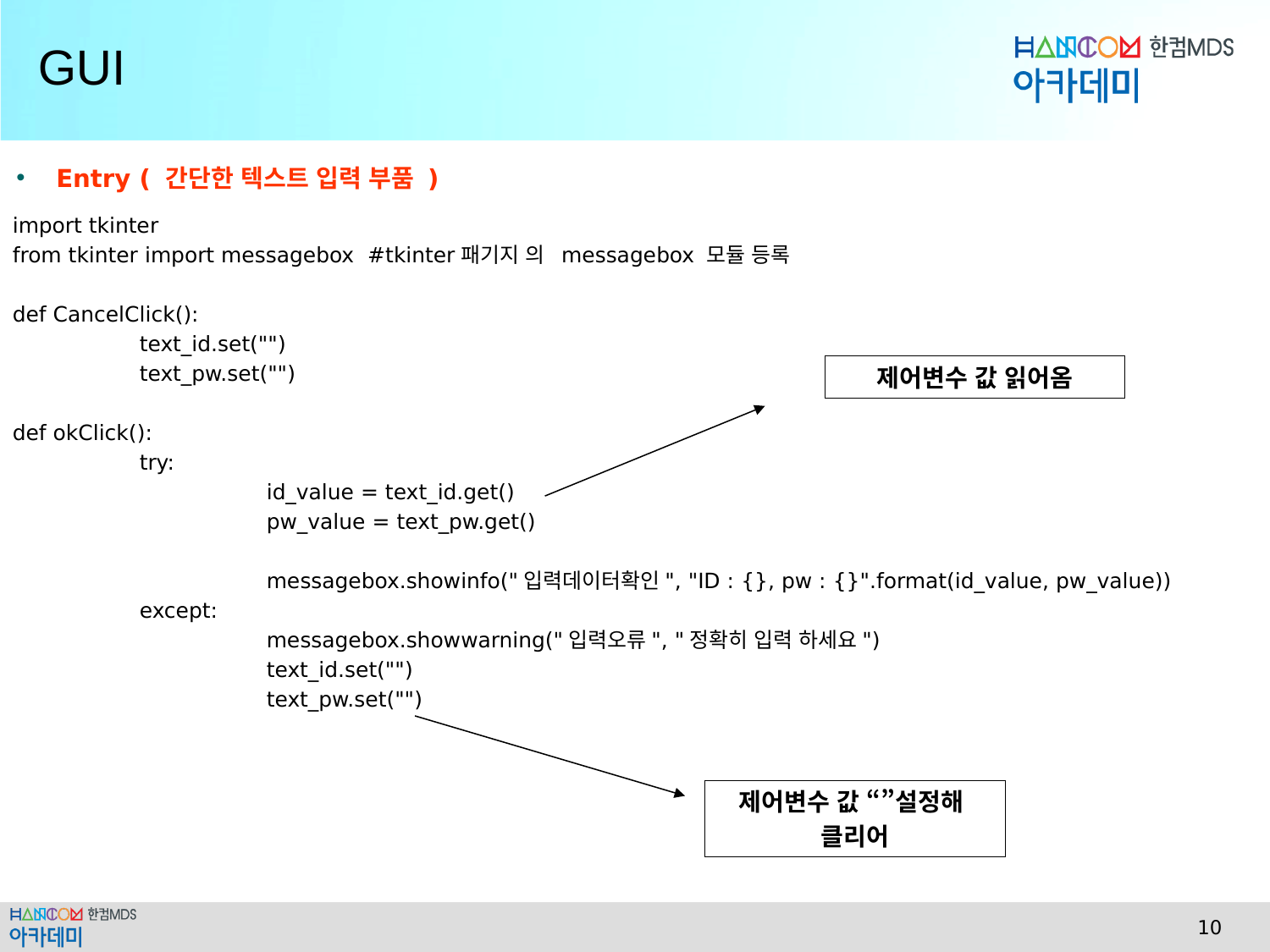

# GUI
Entry ( 간단한 텍스트 입력 부품 )
import tkinter
from tkinter import messagebox  #tkinter패기지 의  messagebox 모듈 등록

def CancelClick():
	text_id.set("")
	text_pw.set("")

def okClick():
	try:
		id_value = text_id.get()
		pw_value = text_pw.get()

		messagebox.showinfo("입력데이터확인", "ID : {}, pw : {}".format(id_value, pw_value))
	except:
		messagebox.showwarning("입력오류", "정확히 입력 하세요")
		text_id.set("")
		text_pw.set("")
제어변수 값 읽어옴
제어변수 값 “”설정해
클리어
                               10